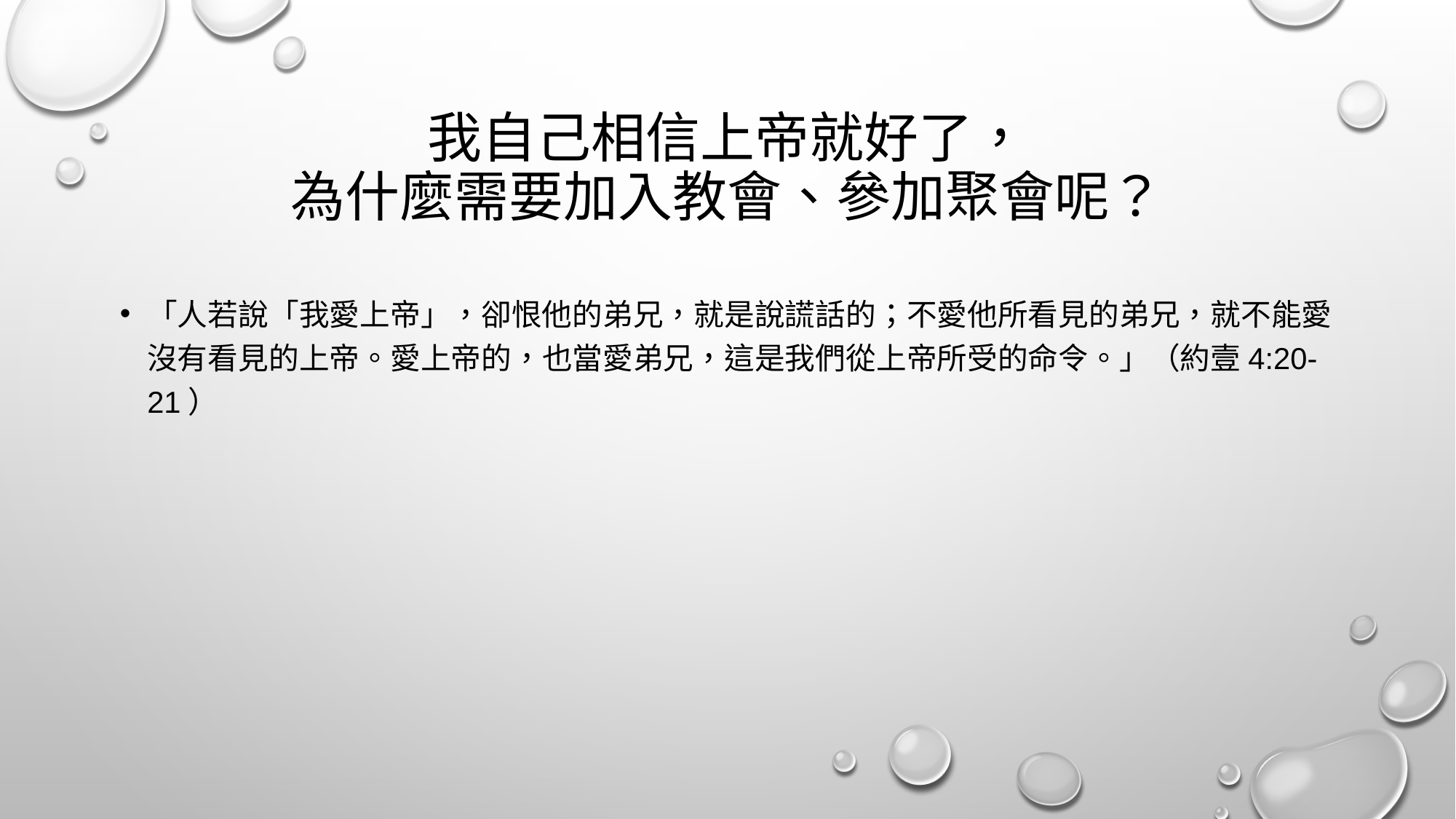

# 我自己相信上帝就好了， 為什麼需要加入教會、參加聚會呢？
「人若說「我愛上帝」，卻恨他的弟兄，就是說謊話的；不愛他所看見的弟兄，就不能愛沒有看見的上帝。愛上帝的，也當愛弟兄，這是我們從上帝所受的命令。」（約壹4:20-21）